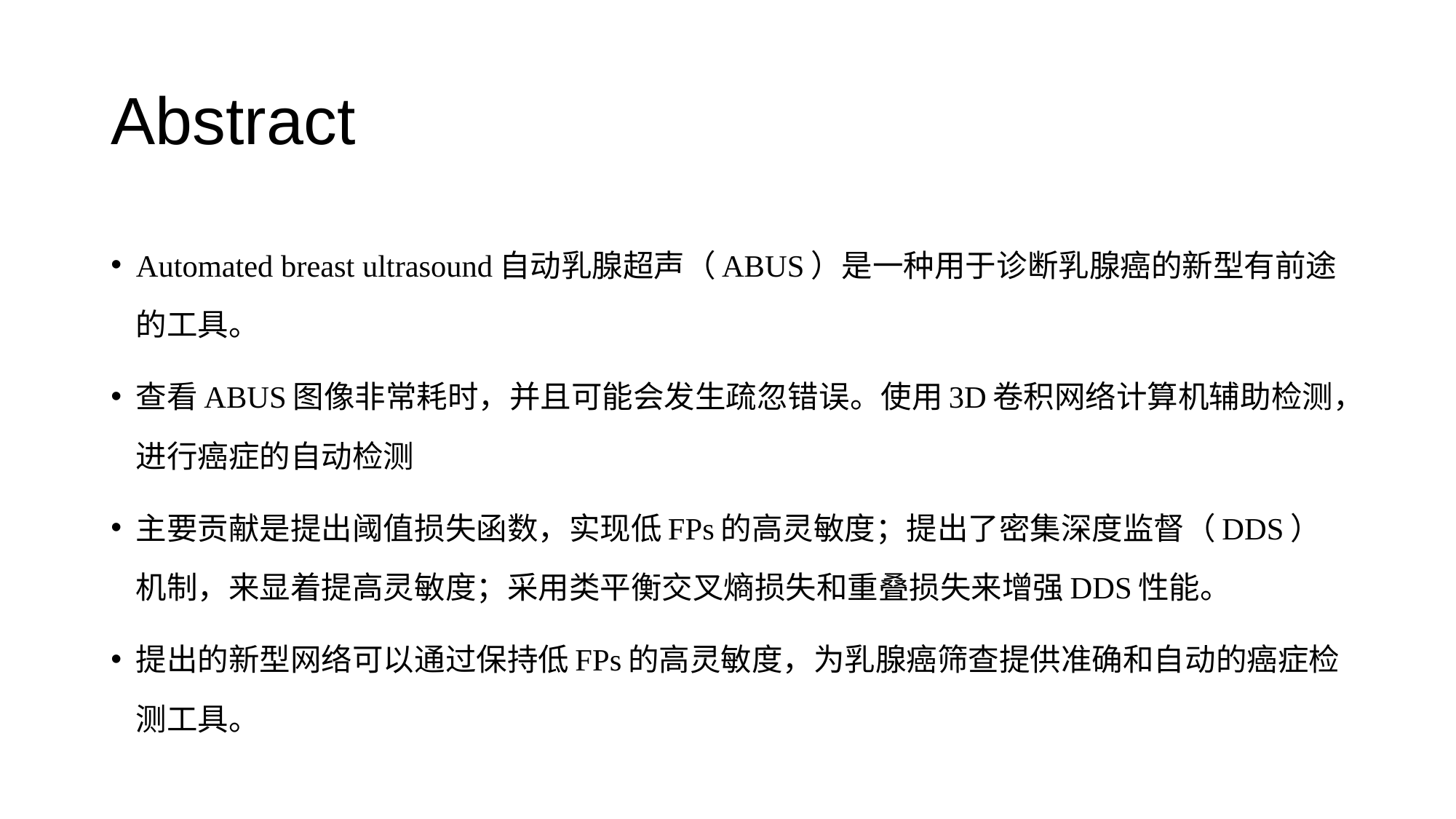

# Abstract
Automated breast ultrasound自动乳腺超声（ABUS）是一种用于诊断乳腺癌的新型有前途的工具。
查看ABUS图像非常耗时，并且可能会发生疏忽错误。使用3D卷积网络计算机辅助检测，进行癌症的自动检测
主要贡献是提出阈值损失函数，实现低FPs的高灵敏度；提出了密集深度监督（DDS）机制，来显着提高灵敏度；采用类平衡交叉熵损失和重叠损失来增强DDS性能。
提出的新型网络可以通过保持低FPs的高灵敏度，为乳腺癌筛查提供准确和自动的癌症检测工具。